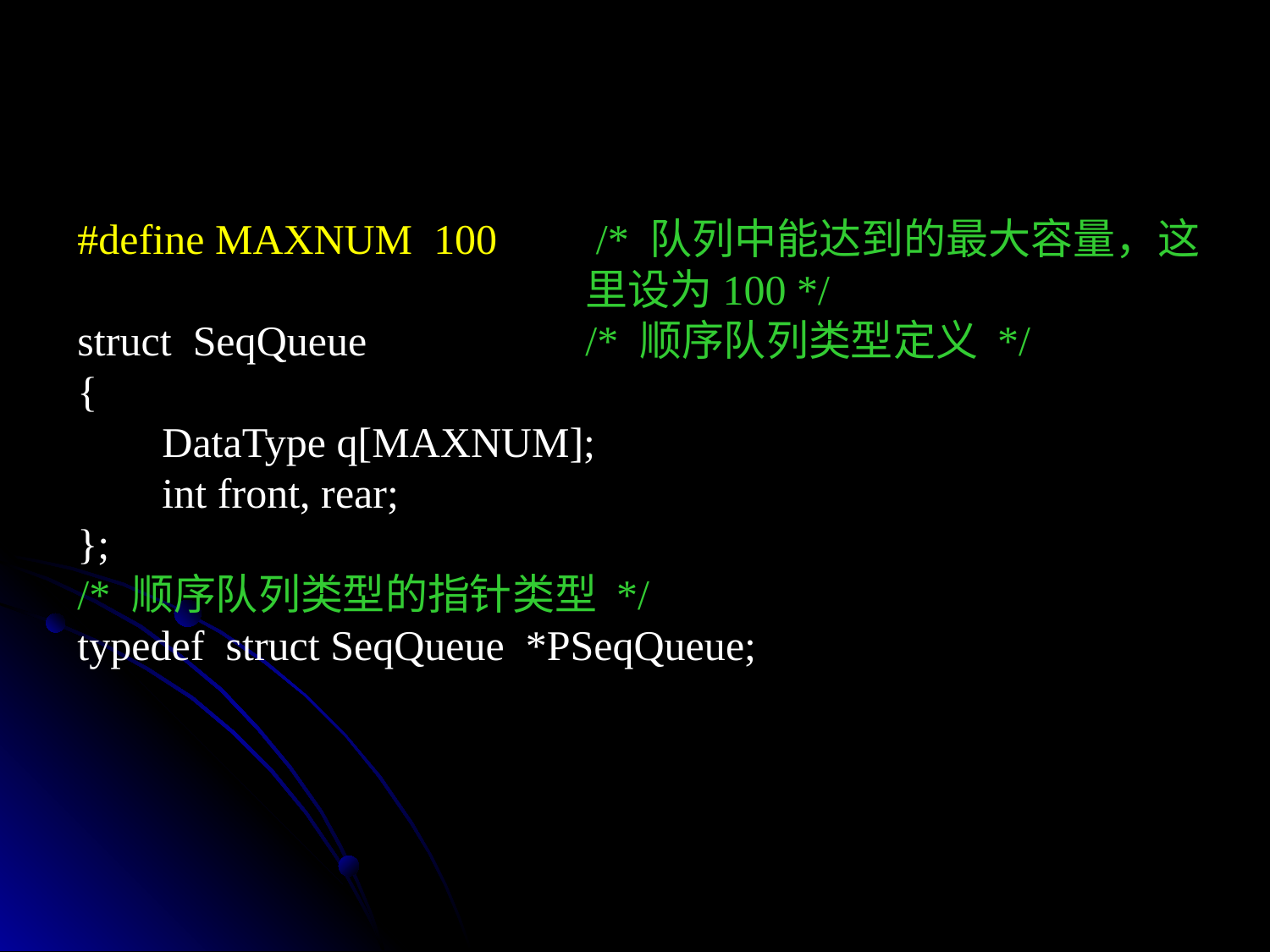

#define MAXNUM  100 	 /* 队列中能达到的最大容量，这				里设为100 */
struct  SeqQueue		/* 顺序队列类型定义 */
{
        DataType q[MAXNUM];
        int front, rear;
};
/* 顺序队列类型的指针类型 */
typedef  struct SeqQueue  *PSeqQueue;